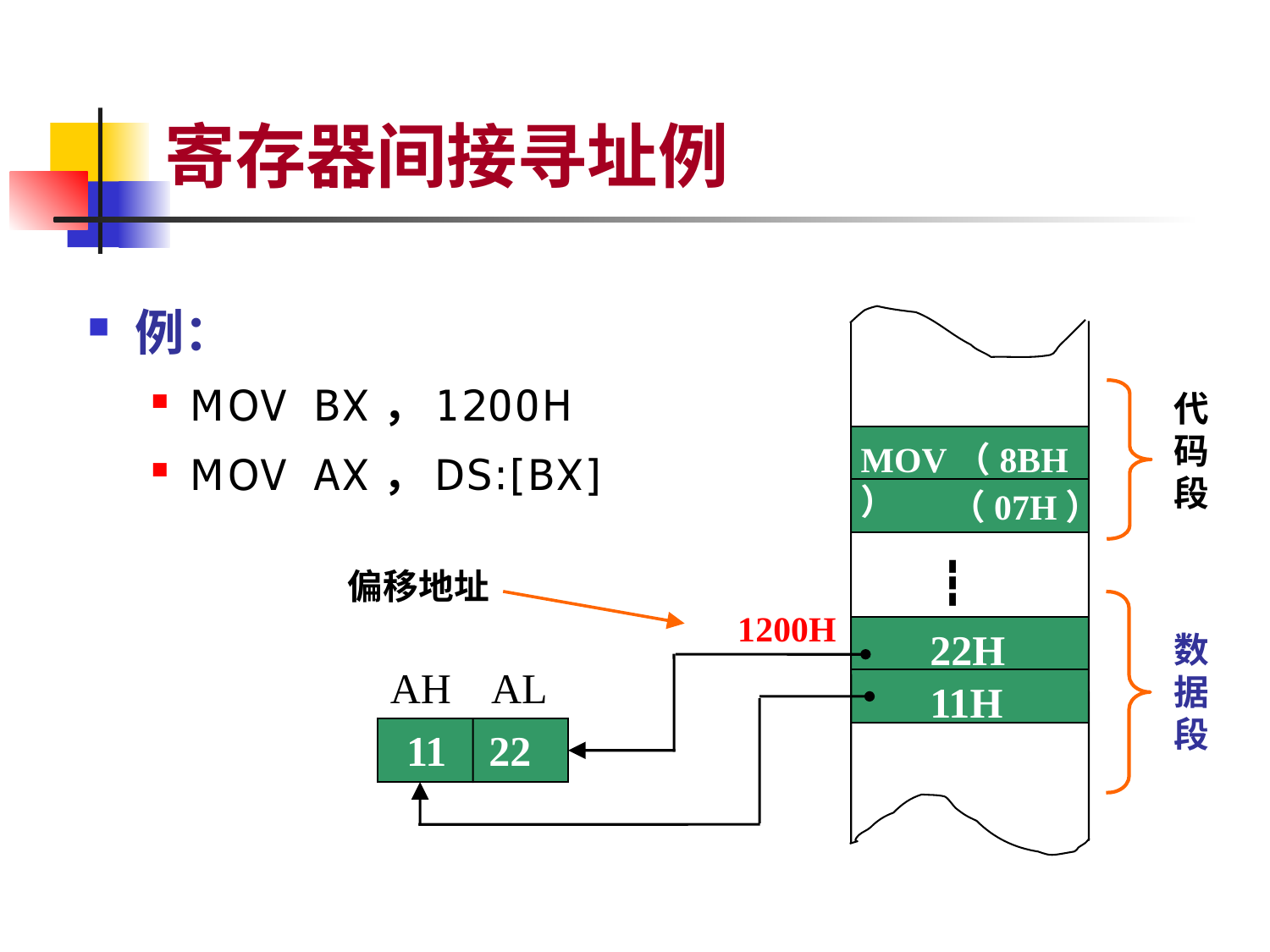

# 寄存器间接寻址例
例：
MOV  BX，1200H
MOV  AX，DS:[BX]

代码段

MOV（8BH）
          （07H）
┇
偏移地址

1200H

22H
数据段

AH    AL

11H

  11    22

31